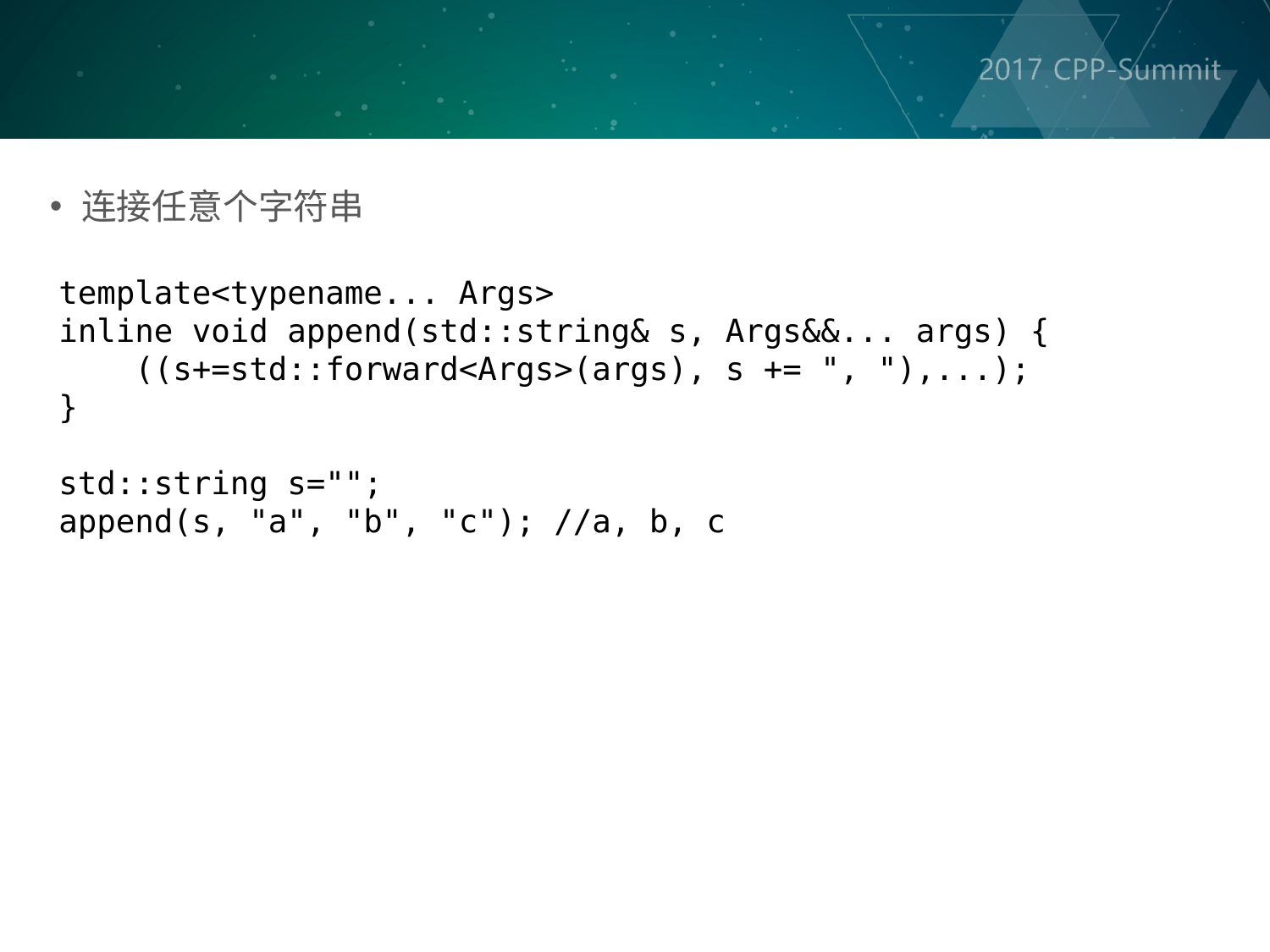

连接任意个字符串

template<typename... Args>
inline void append(std::string& s, Args&&... args) {
    ((s+=std::forward<Args>(args), s += ", "),...);
}

std::string s="";
append(s, "a", "b", "c"); //a, b, c